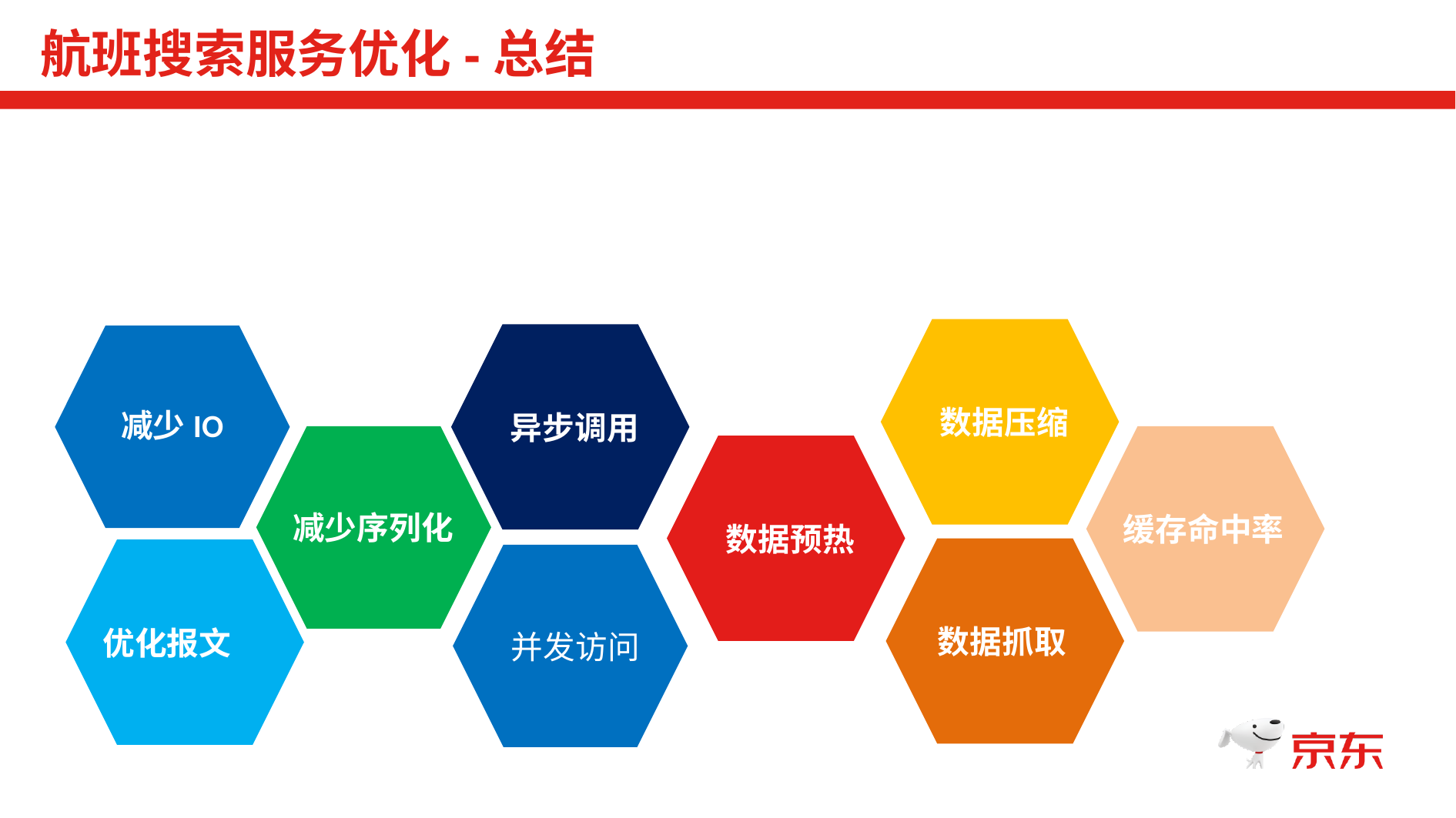

航班搜索服务优化-总结

  数据压缩

  异步调用

减少IO

减少序列化

缓存命中率

  数据预热

 数据抓取

优化报文

  并发访问